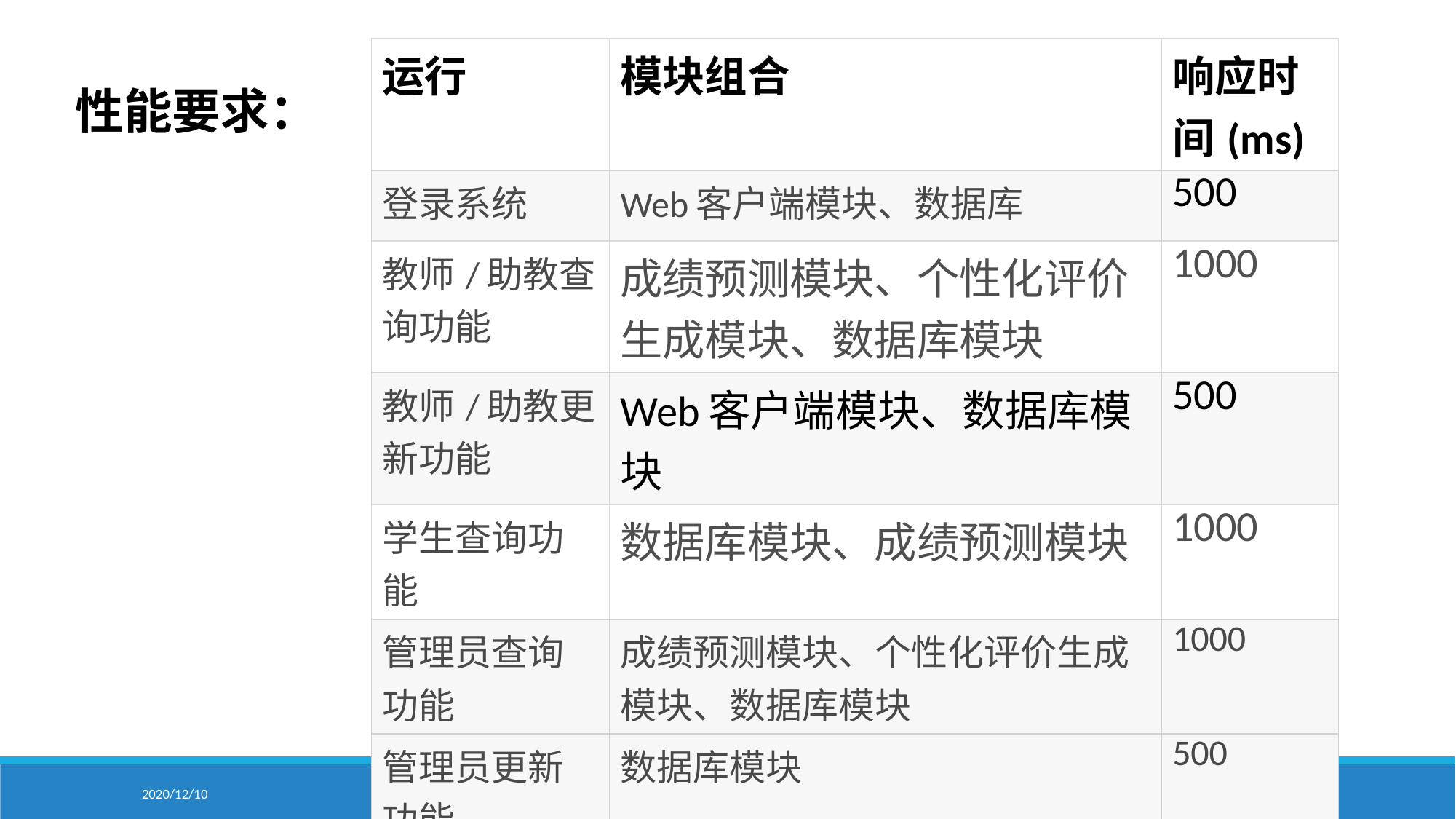

| 运行 | 模块组合 | 响应时间(ms) |
| --- | --- | --- |
| 登录系统 | Web客户端模块、数据库 | 500 |
| 教师/助教查询功能 | 成绩预测模块、个性化评价生成模块、数据库模块 | 1000 |
| 教师/助教更新功能 | Web客户端模块、数据库模块 | 500 |
| 学生查询功能 | 数据库模块、成绩预测模块 | 1000 |
| 管理员查询功能 | 成绩预测模块、个性化评价生成模块、数据库模块 | 1000 |
| 管理员更新功能 | 数据库模块 | 500 |
性能要求：

2020/12/10
33